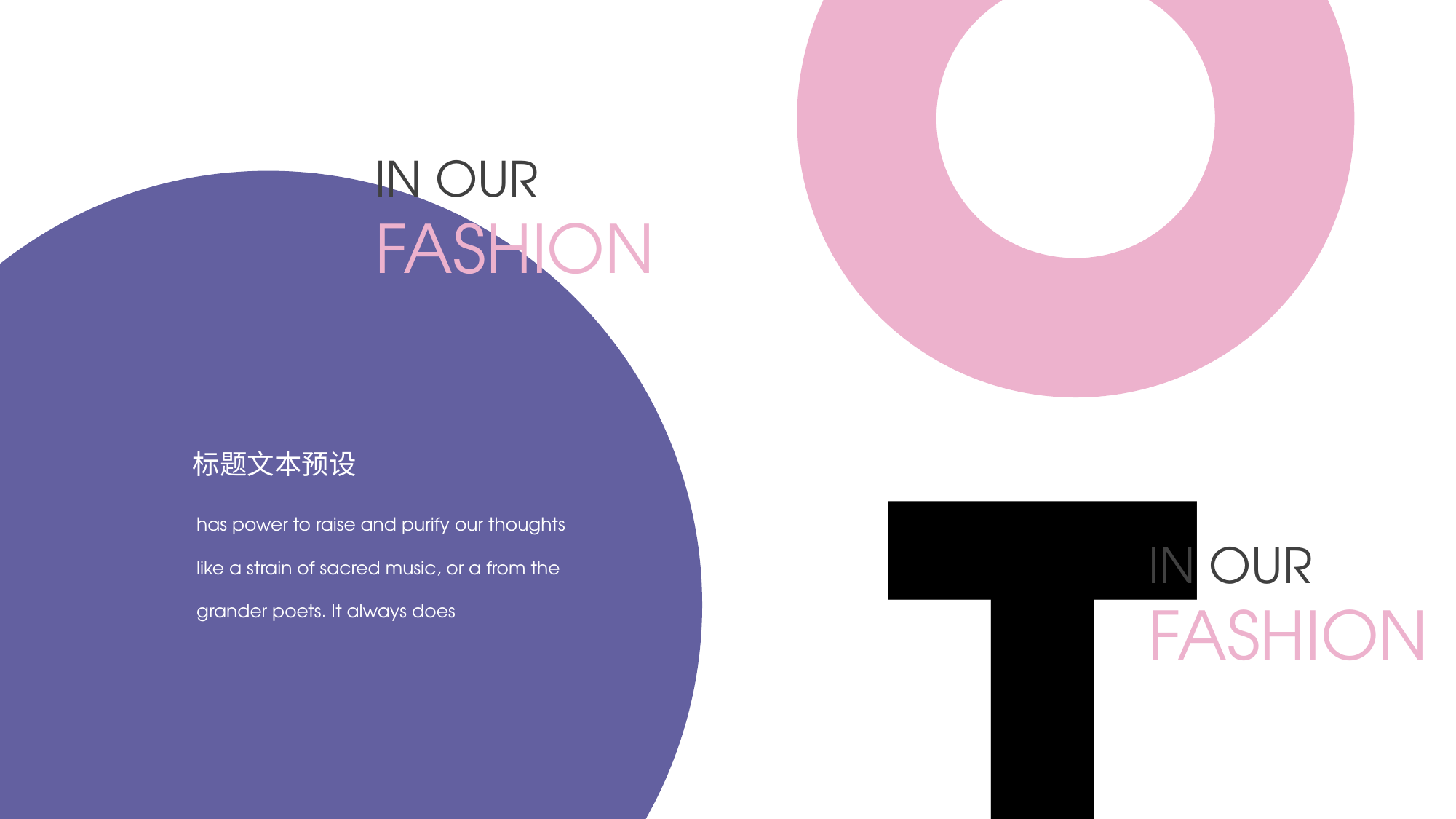

T

IN OUR FASHION

标题文本预设
has power to raise and purify our thoughts like a strain of sacred music, or a from the grander poets. It always does
IN OUR FASHION